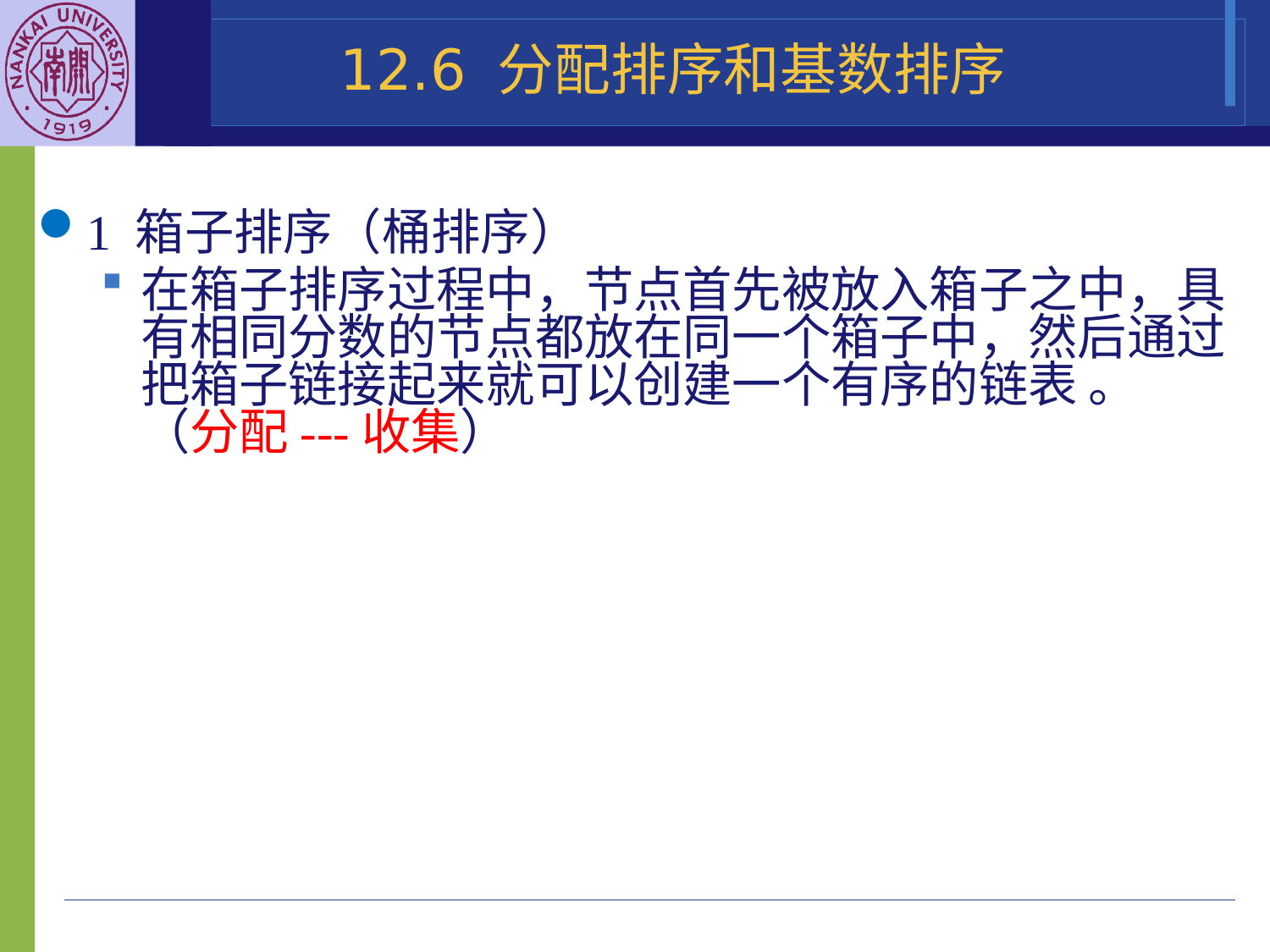

# 12.6 分配排序和基数排序
1 箱子排序（桶排序）
在箱子排序过程中，节点首先被放入箱子之中，具有相同分数的节点都放在同一个箱子中，然后通过把箱子链接起来就可以创建一个有序的链表 。（分配---收集）
48